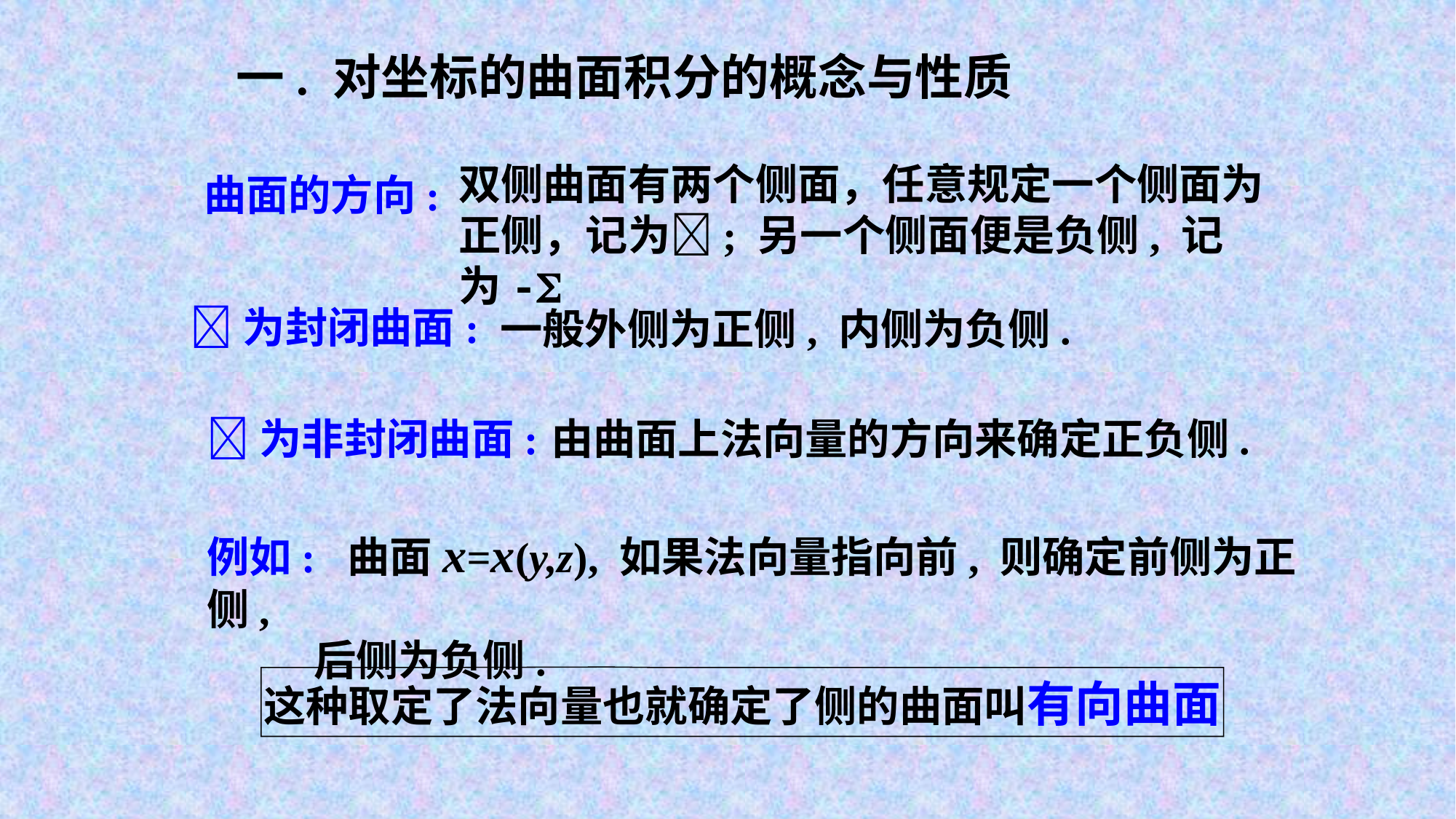

一. 对坐标的曲面积分的概念与性质
双侧曲面有两个侧面，任意规定一个侧面为正侧，记为Σ; 另一个侧面便是负侧, 记为-Σ
曲面的方向:
Σ为封闭曲面:
一般外侧为正侧, 内侧为负侧.
Σ为非封闭曲面:
由曲面上法向量的方向来确定正负侧.
例如:  曲面x=x(y,z), 如果法向量指向前, 则确定前侧为正侧,
          后侧为负侧.

这种取定了法向量也就确定了侧的曲面叫有向曲面